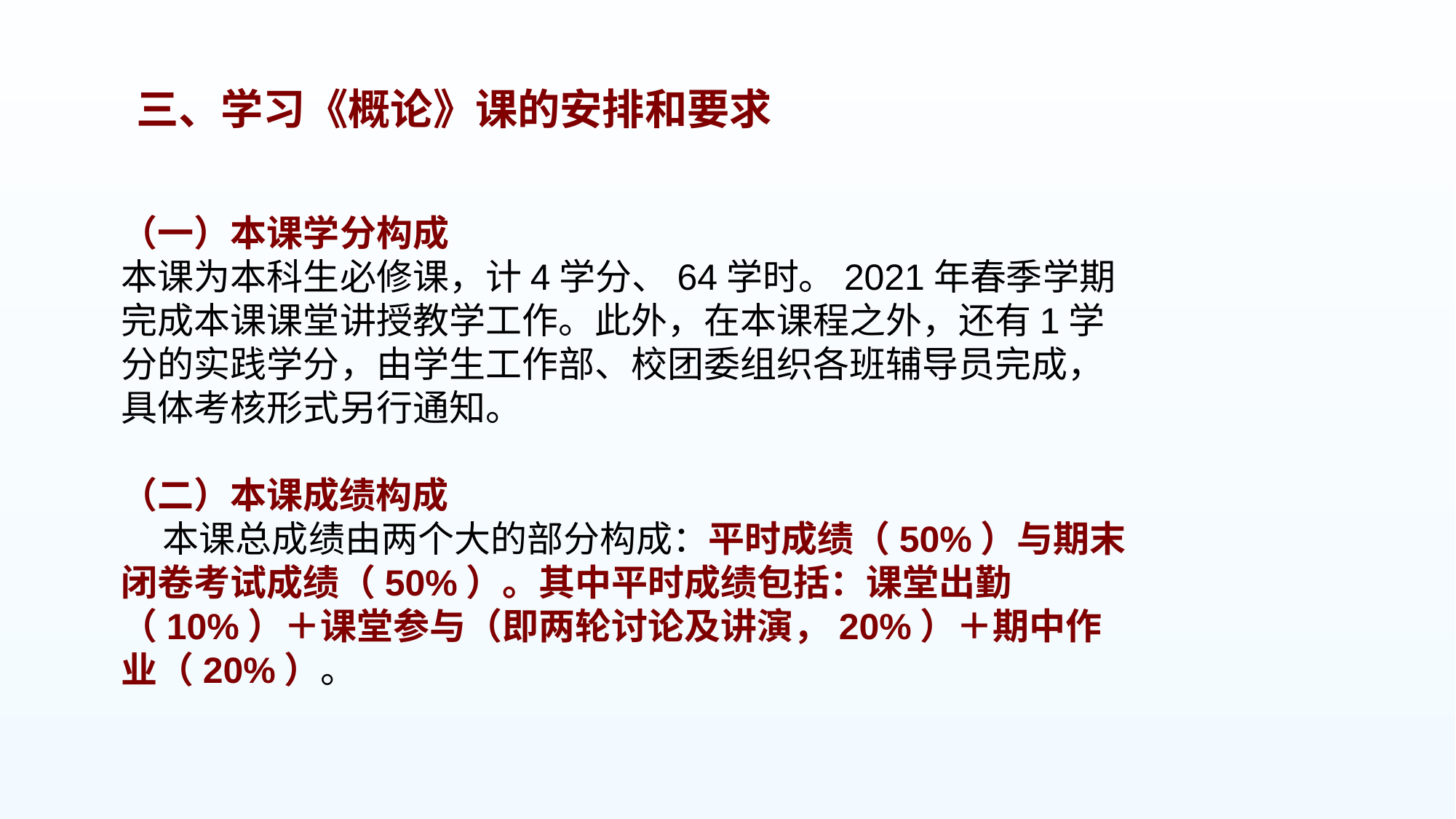

三、学习《概论》课的安排和要求

（一）本课学分构成
本课为本科生必修课，计4学分、64学时。2021年春季学期完成本课课堂讲授教学工作。此外，在本课程之外，还有1学分的实践学分，由学生工作部、校团委组织各班辅导员完成，具体考核形式另行通知。

（二）本课成绩构成
    本课总成绩由两个大的部分构成：平时成绩（50%）与期末闭卷考试成绩（50%）。其中平时成绩包括：课堂出勤（10%）＋课堂参与（即两轮讨论及讲演，20%）＋期中作业（20%）。